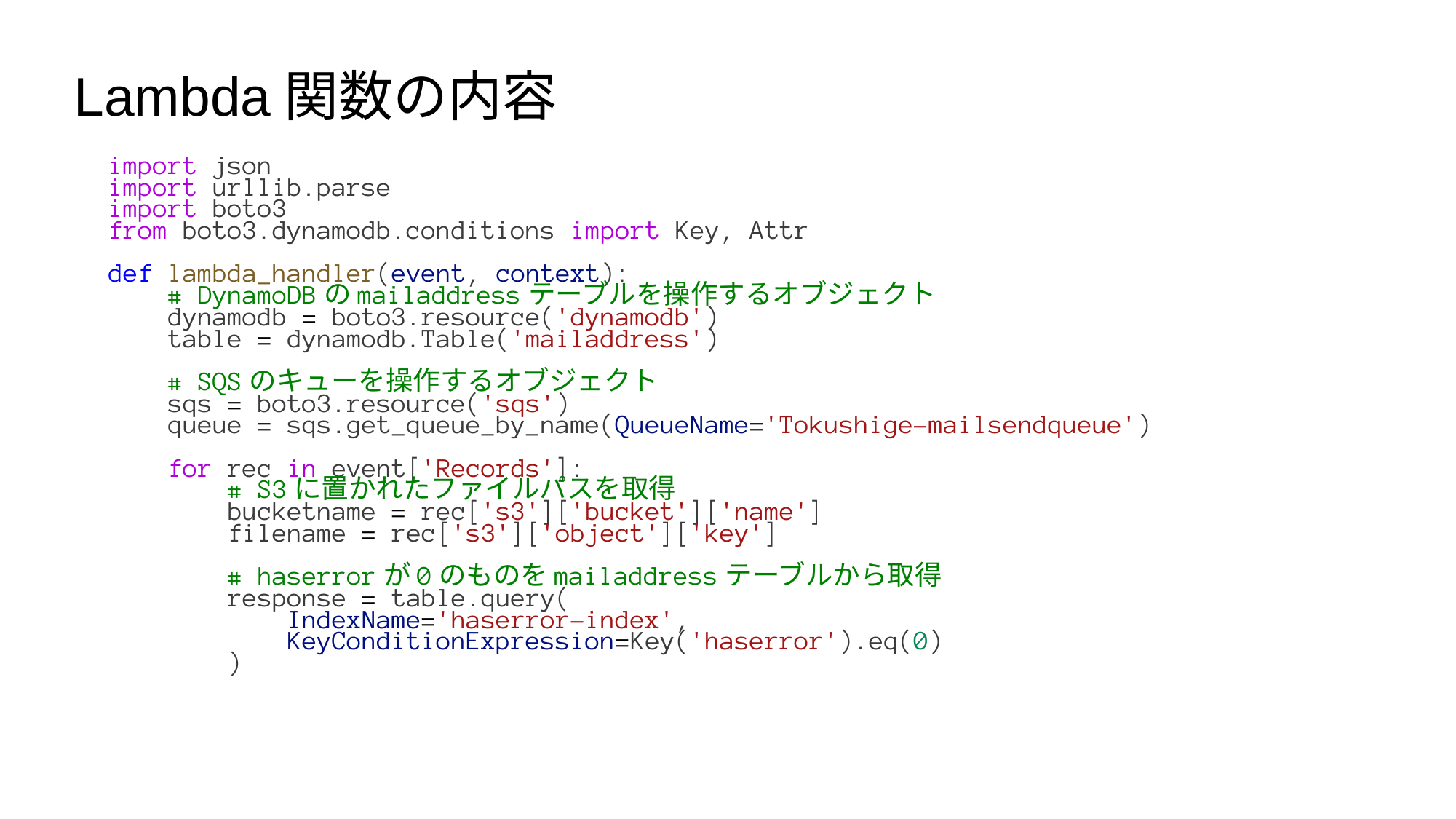

Lambda関数の内容
import json
import urllib.parse
import boto3
from boto3.dynamodb.conditions import Key, Attr
def lambda_handler(event, context):
    # DynamoDBのmailaddressテーブルを操作するオブジェクト
    dynamodb = boto3.resource('dynamodb')
    table = dynamodb.Table('mailaddress')
    # SQSのキューを操作するオブジェクト
    sqs = boto3.resource('sqs')
    queue = sqs.get_queue_by_name(QueueName='Tokushige-mailsendqueue')
    for rec in event['Records']:
        # S3に置かれたファイルパスを取得
        bucketname = rec['s3']['bucket']['name']
        filename = rec['s3']['object']['key']
        # haserrorが0のものをmailaddressテーブルから取得
        response = table.query(
            IndexName='haserror-index',
            KeyConditionExpression=Key('haserror').eq(0)
        )